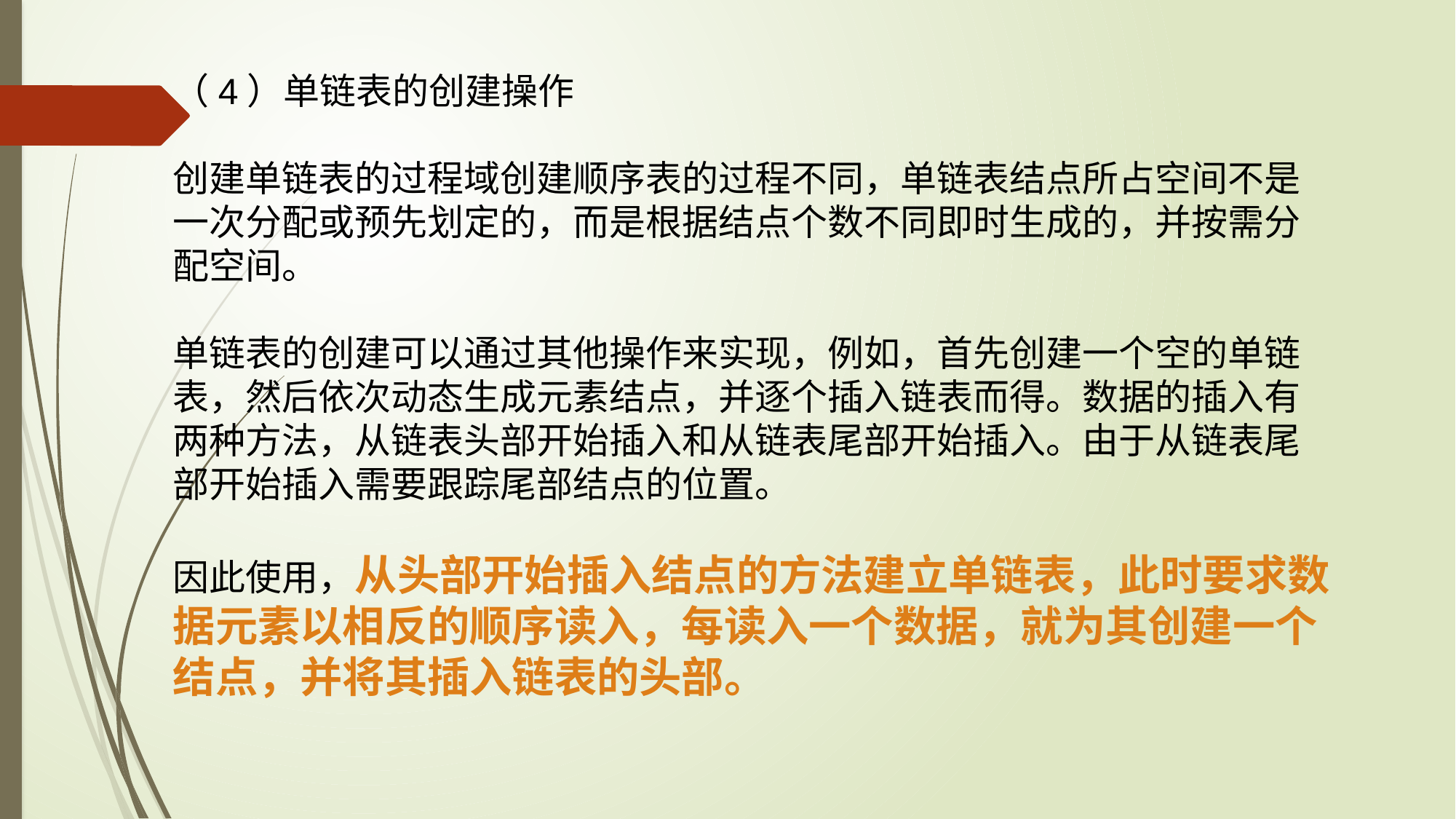

（4）单链表的创建操作

创建单链表的过程域创建顺序表的过程不同，单链表结点所占空间不是一次分配或预先划定的，而是根据结点个数不同即时生成的，并按需分配空间。

单链表的创建可以通过其他操作来实现，例如，首先创建一个空的单链表，然后依次动态生成元素结点，并逐个插入链表而得。数据的插入有两种方法，从链表头部开始插入和从链表尾部开始插入。由于从链表尾部开始插入需要跟踪尾部结点的位置。

因此使用，从头部开始插入结点的方法建立单链表，此时要求数据元素以相反的顺序读入，每读入一个数据，就为其创建一个结点，并将其插入链表的头部。